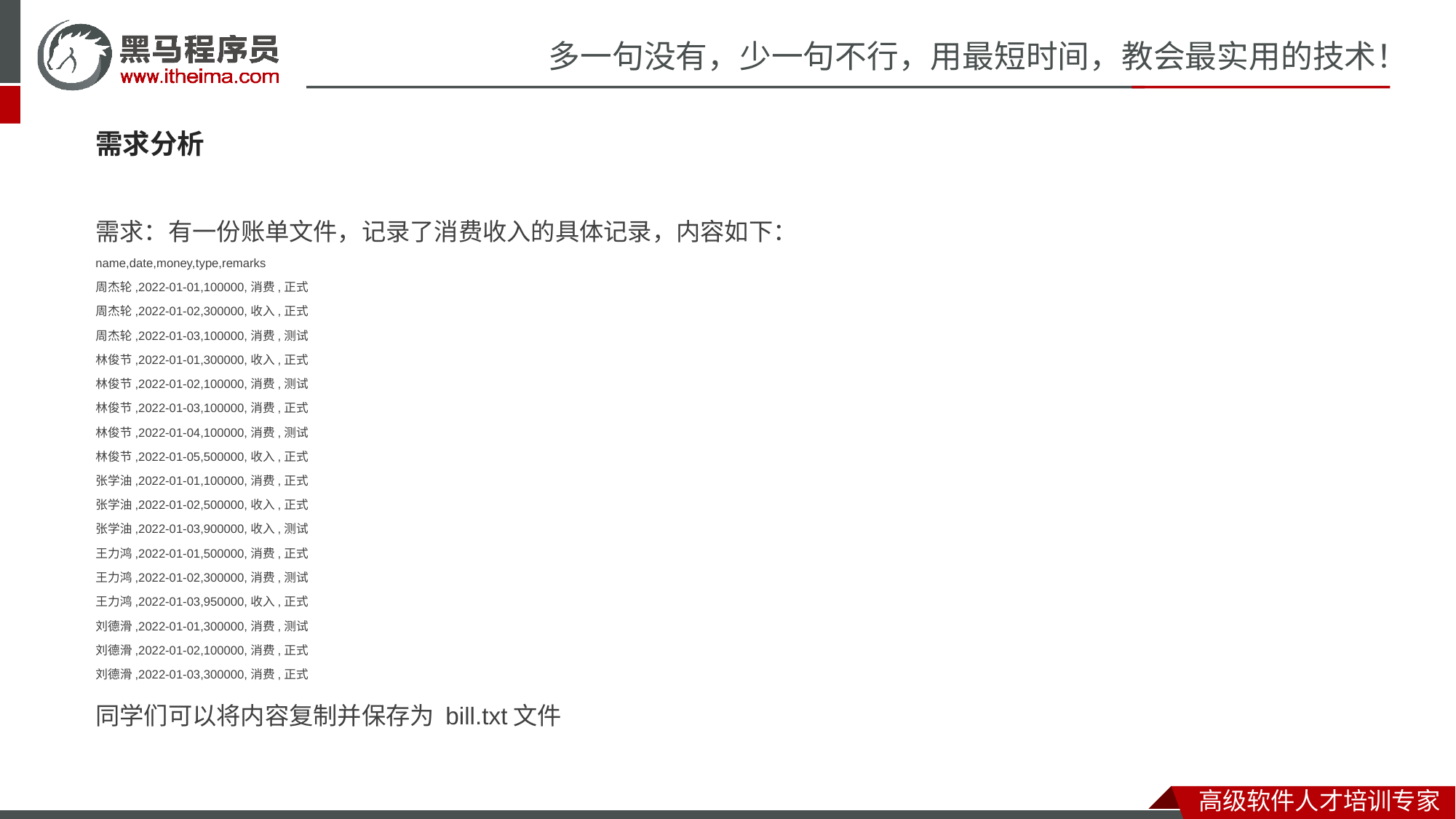

需求分析
需求：有一份账单文件，记录了消费收入的具体记录，内容如下：
name,date,money,type,remarks
周杰轮,2022-01-01,100000,消费,正式
周杰轮,2022-01-02,300000,收入,正式
周杰轮,2022-01-03,100000,消费,测试
林俊节,2022-01-01,300000,收入,正式
林俊节,2022-01-02,100000,消费,测试
林俊节,2022-01-03,100000,消费,正式
林俊节,2022-01-04,100000,消费,测试
林俊节,2022-01-05,500000,收入,正式
张学油,2022-01-01,100000,消费,正式
张学油,2022-01-02,500000,收入,正式
张学油,2022-01-03,900000,收入,测试
王力鸿,2022-01-01,500000,消费,正式
王力鸿,2022-01-02,300000,消费,测试
王力鸿,2022-01-03,950000,收入,正式
刘德滑,2022-01-01,300000,消费,测试
刘德滑,2022-01-02,100000,消费,正式
刘德滑,2022-01-03,300000,消费,正式
同学们可以将内容复制并保存为 bill.txt文件